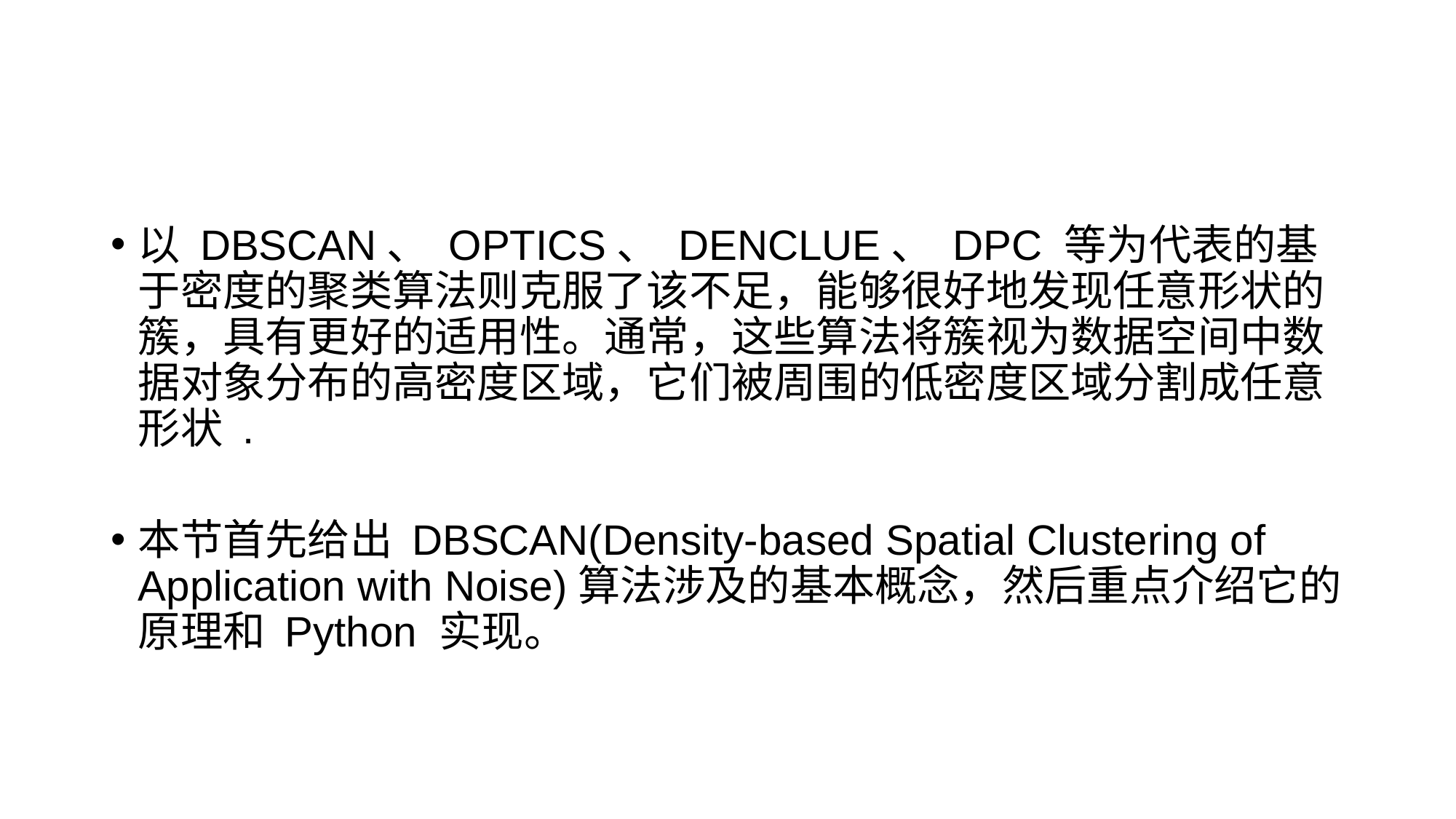

#
以 DBSCAN、 OPTICS、 DENCLUE、 DPC 等为代表的基于密度的聚类算法则克服了该不足，能够很好地发现任意形状的簇，具有更好的适用性。通常，这些算法将簇视为数据空间中数据对象分布的高密度区域，它们被周围的低密度区域分割成任意形状 .
本节首先给出 DBSCAN(Density-based Spatial Clustering of Application with Noise)算法涉及的基本概念，然后重点介绍它的原理和 Python 实现。